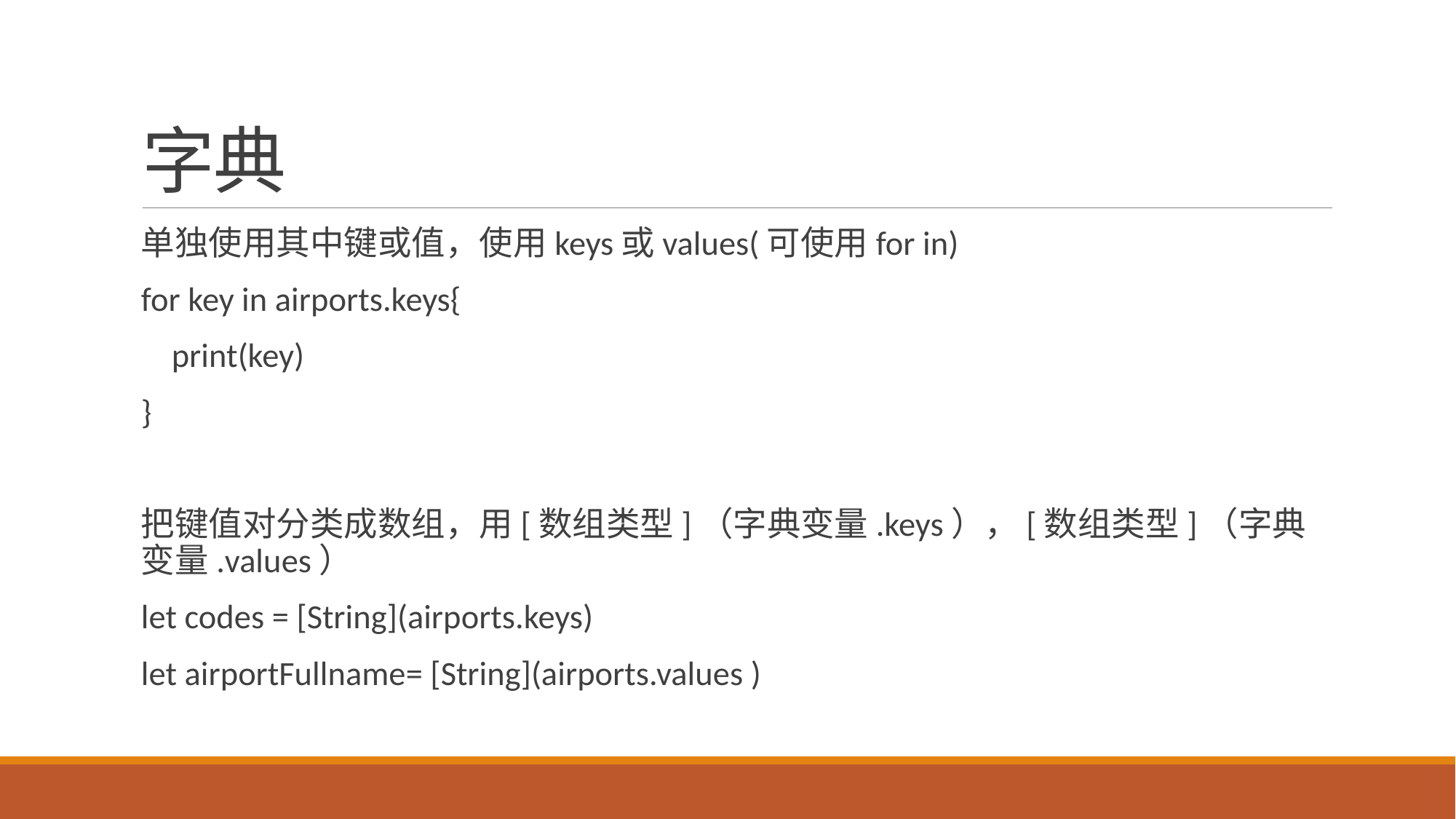

# 字典
单独使用其中键或值，使用keys或values(可使用for in)
for key in airports.keys{
    print(key)
}

把键值对分类成数组，用[数组类型]（字典变量.keys），[数组类型]（字典变量.values）
let codes = [String](airports.keys)
let airportFullname= [String](airports.values )